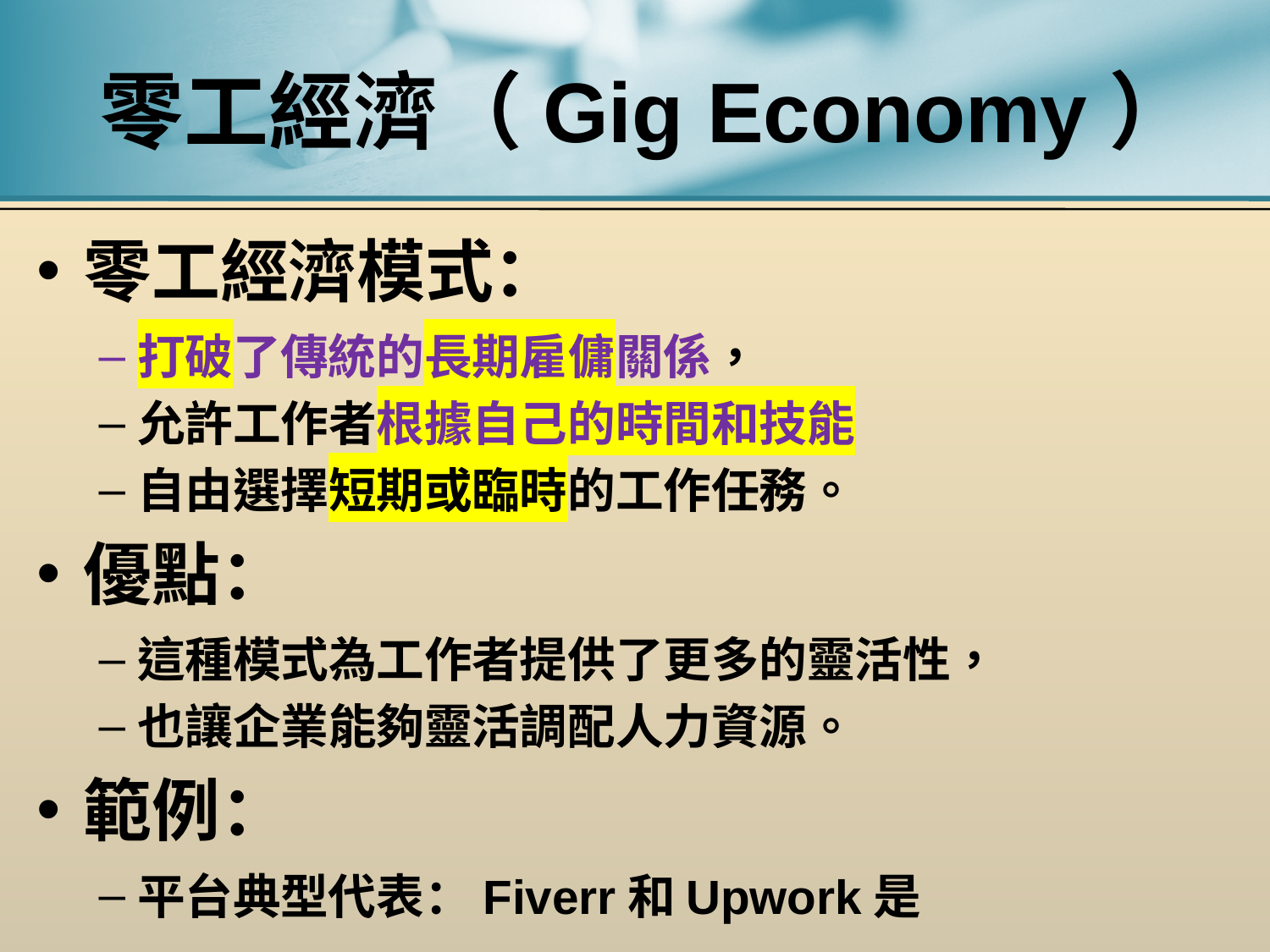

# 零工經濟（Gig Economy）
零工經濟模式：
打破了傳統的長期雇傭關係，
允許工作者根據自己的時間和技能
自由選擇短期或臨時的工作任務。
優點：
這種模式為工作者提供了更多的靈活性，
也讓企業能夠靈活調配人力資源。
範例：
平台典型代表：Fiverr和Upwork是